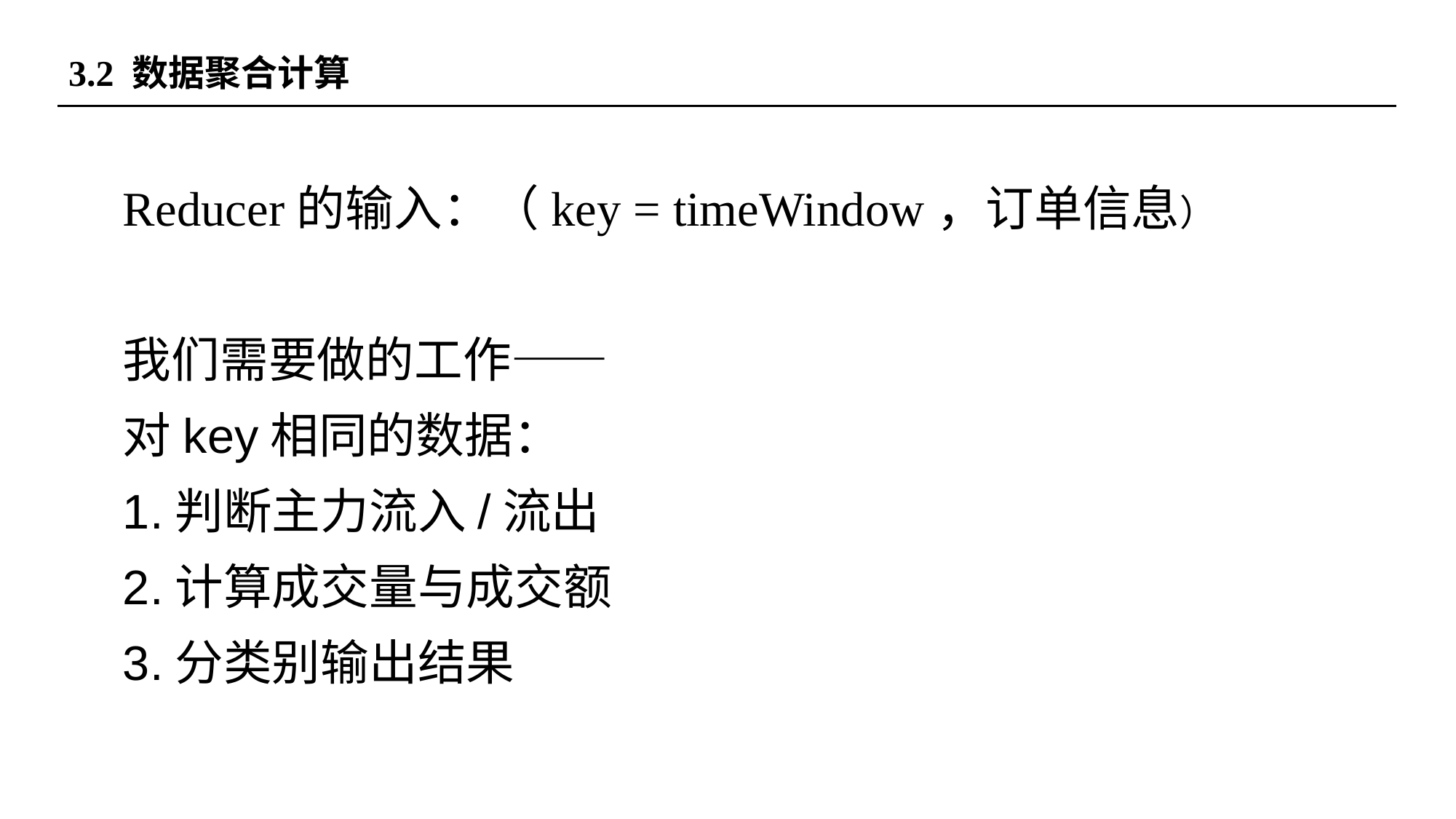

# 3.2 数据聚合计算
Reducer的输入：（key = timeWindow，订单信息）

我们需要做的工作——
对key相同的数据：
1.判断主力流入/流出
2.计算成交量与成交额
3.分类别输出结果